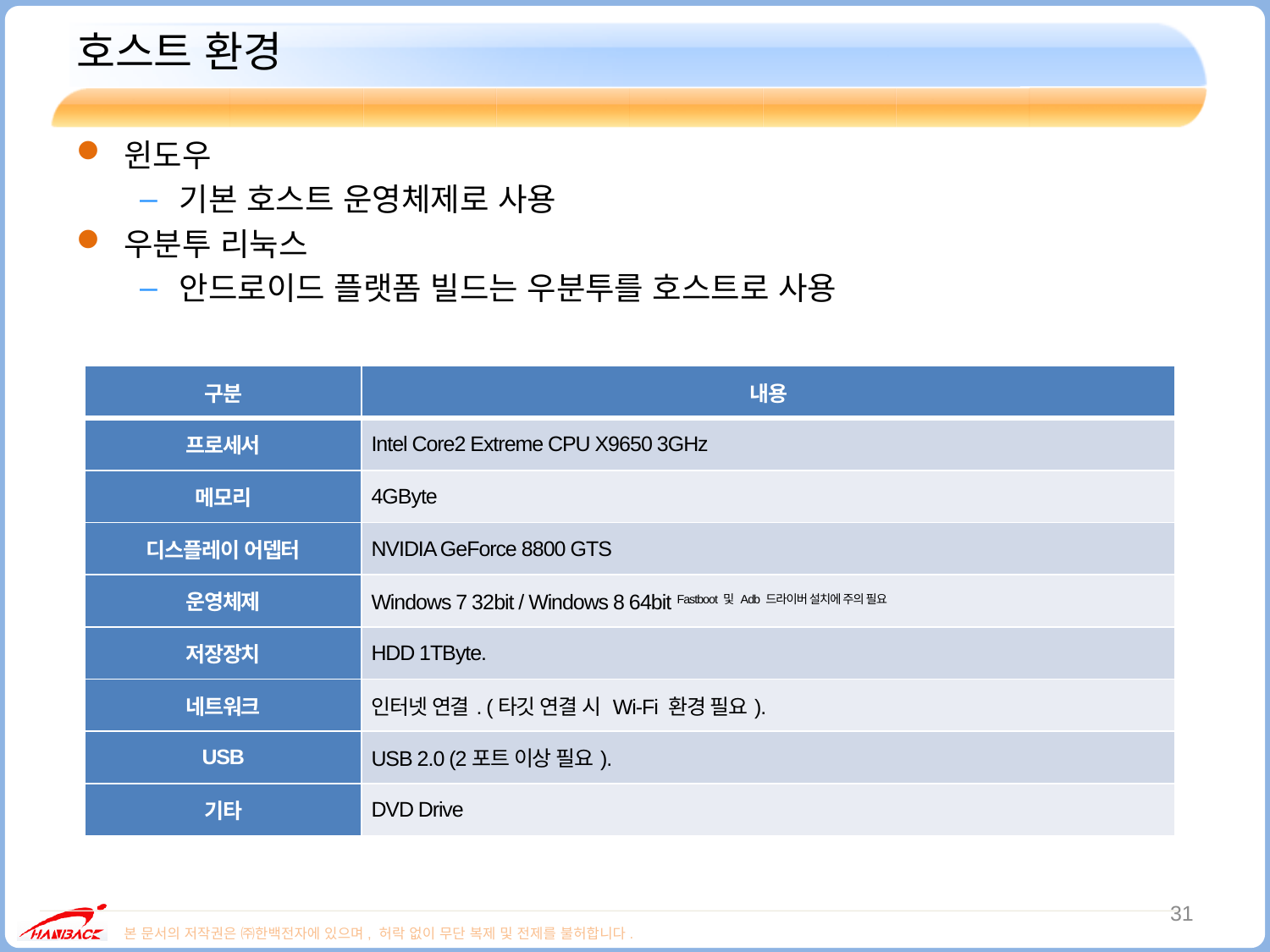

# 호스트 환경
윈도우
기본 호스트 운영체제로 사용
우분투 리눅스
안드로이드 플랫폼 빌드는 우분투를 호스트로 사용
| 구분 | 내용 |
| --- | --- |
| 프로세서 | Intel Core2 Extreme CPU X9650 3GHz |
| 메모리 | 4GByte |
| 디스플레이 어뎁터 | NVIDIA GeForce 8800 GTS |
| 운영체제 | Windows 7 32bit / Windows 8 64bit Fastboot 및 Adb 드라이버 설치에 주의 필요 |
| 저장장치 | HDD 1TByte. |
| 네트워크 | 인터넷 연결. (타깃 연결 시 Wi-Fi 환경 필요). |
| USB | USB 2.0 (2포트 이상 필요). |
| 기타 | DVD Drive |
31